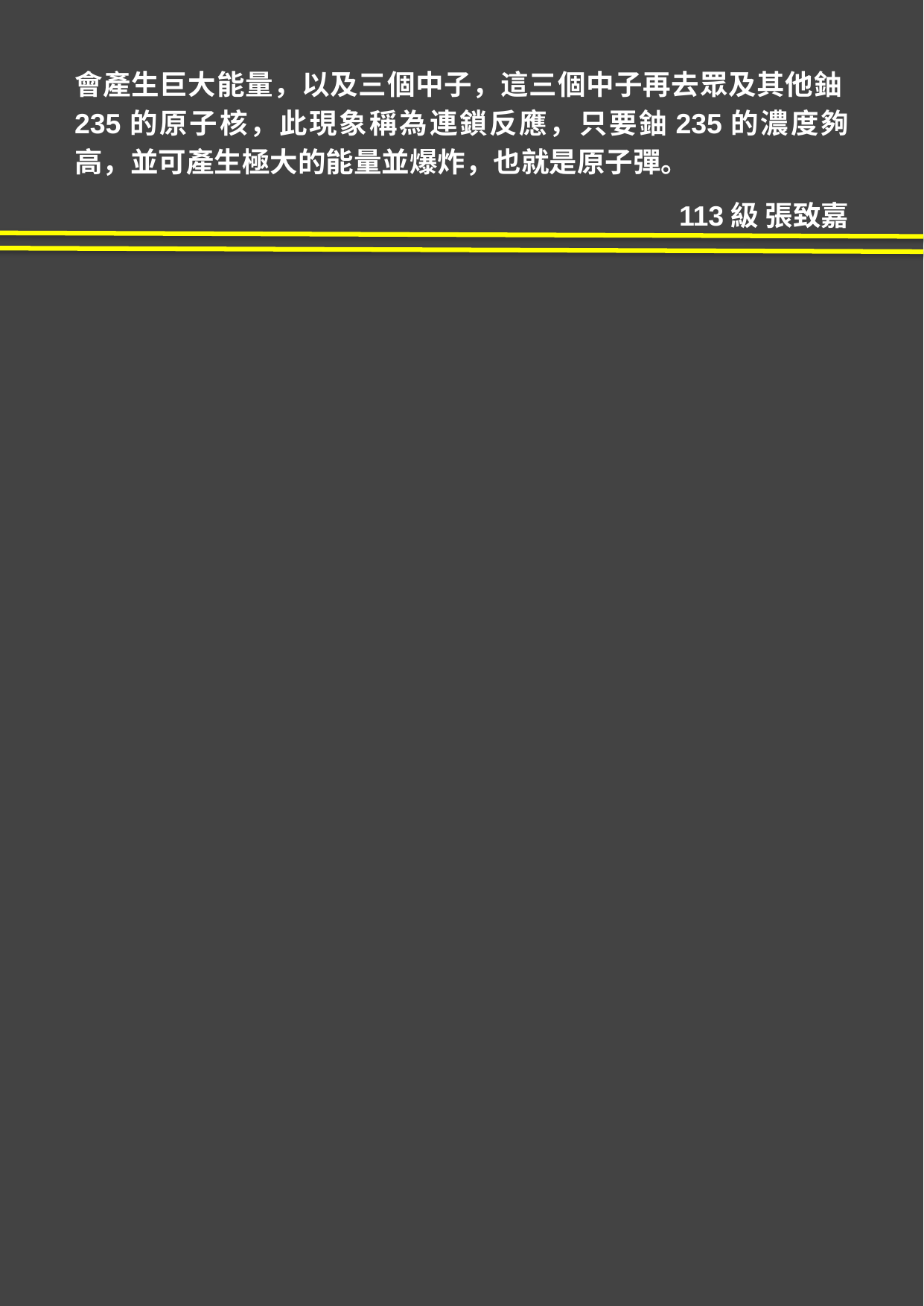

會產生巨大能量，以及三個中子，這三個中子再去眾及其他鈾235的原子核，此現象稱為連鎖反應，只要鈾235的濃度夠高，並可產生極大的能量並爆炸，也就是原子彈。
113級 張致嘉